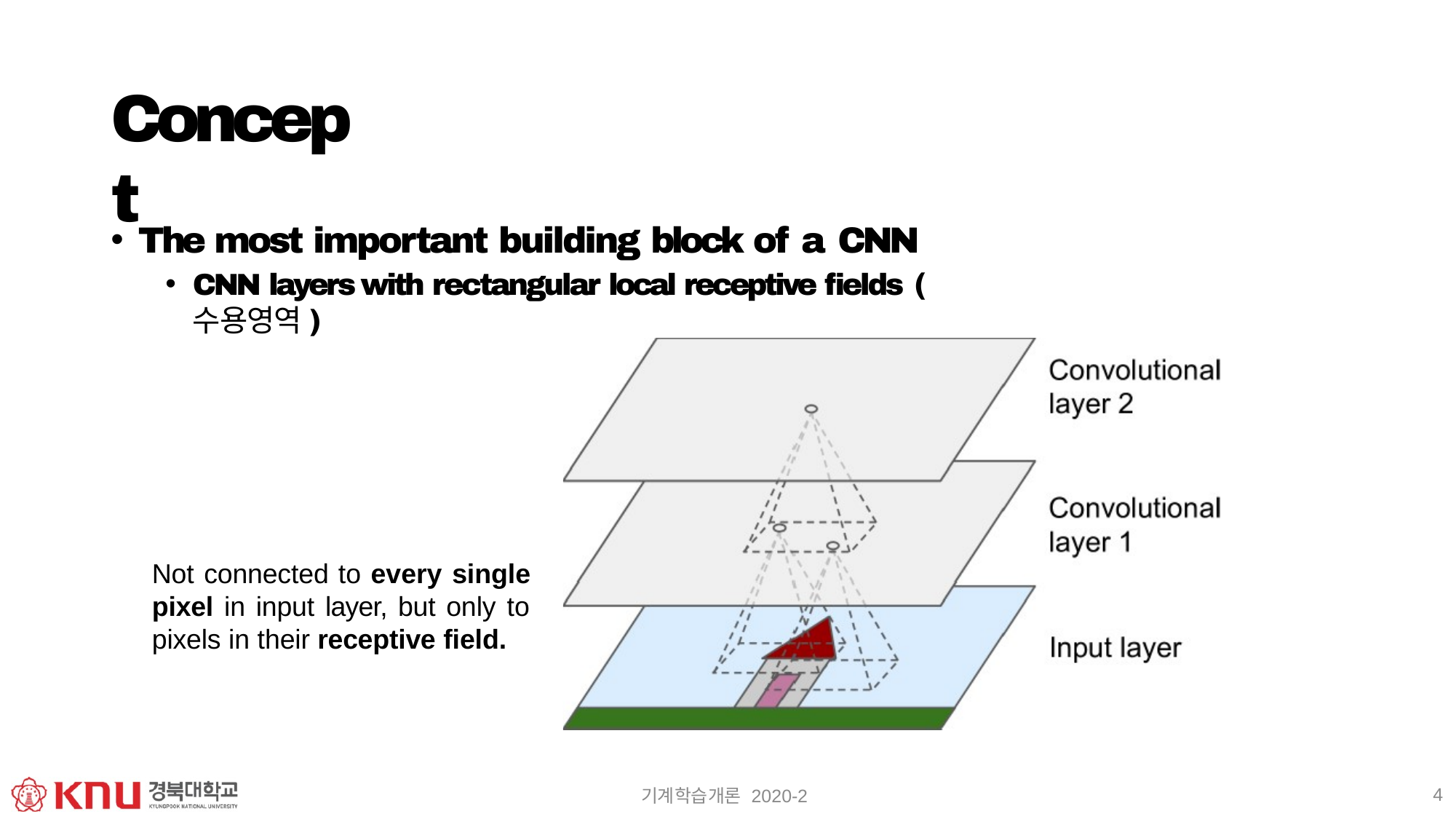

# Concept
The most important building block of a CNN
CNN layers with rectangular local receptive fields (수용영역)

Not connected to every single  pixel in input layer, but only to  pixels in their receptive field.
4
기계학습개론 2020-2